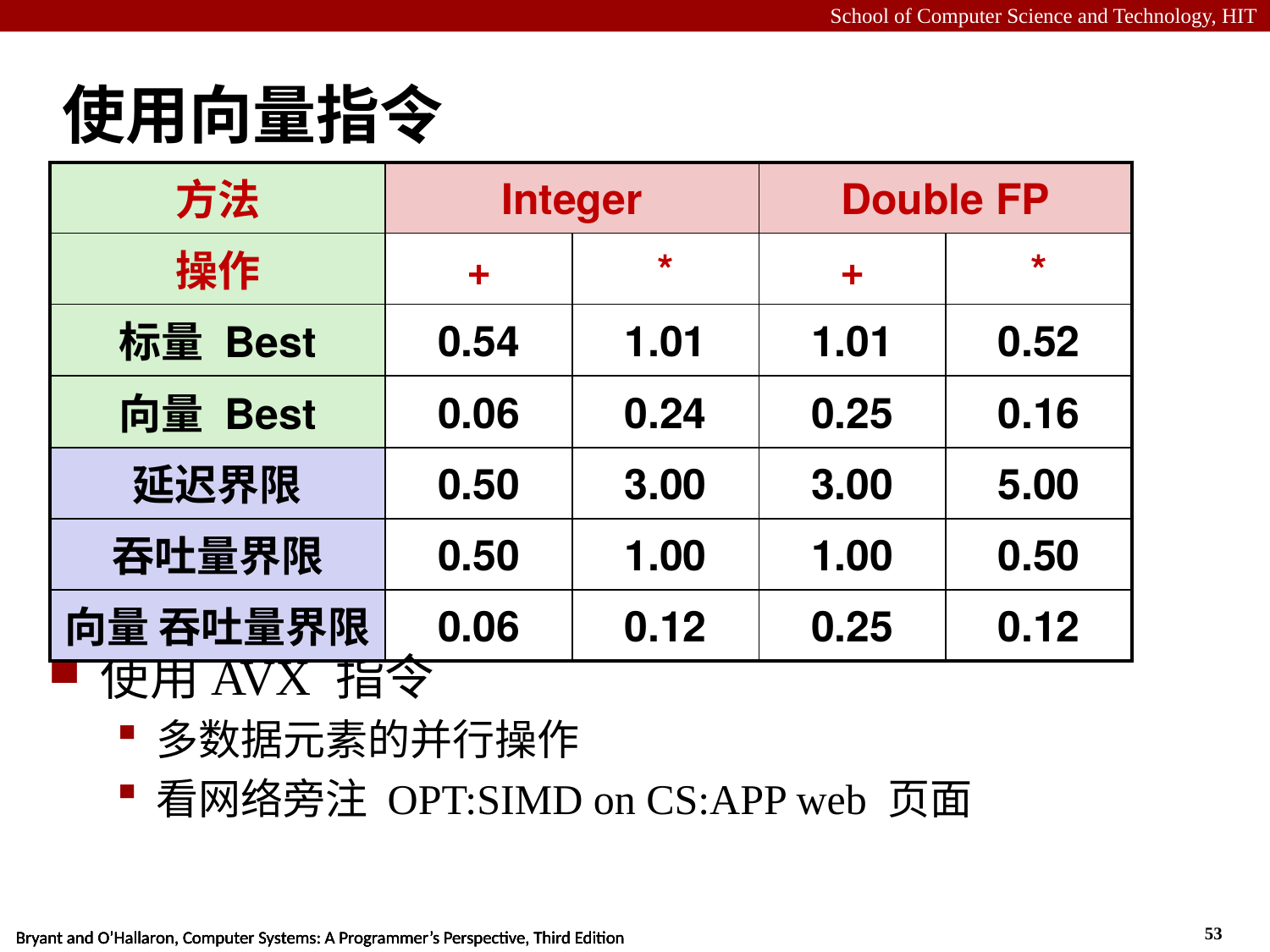

# 使用向量指令
| 方法 | Integer |  | Double FP |  |
| --- | --- | --- | --- | --- |
| 操作 | + | \* | + | \* |
| 标量 Best | 0.54 | 1.01 | 1.01 | 0.52 |
| 向量 Best | 0.06 | 0.24 | 0.25 | 0.16 |
| 延迟界限 | 0.50 | 3.00 | 3.00 | 5.00 |
| 吞吐量界限 | 0.50 | 1.00 | 1.00 | 0.50 |
| 向量 吞吐量界限 | 0.06 | 0.12 | 0.25 | 0.12 |
使用AVX 指令
多数据元素的并行操作
看网络旁注 OPT:SIMD on CS:APP web 页面